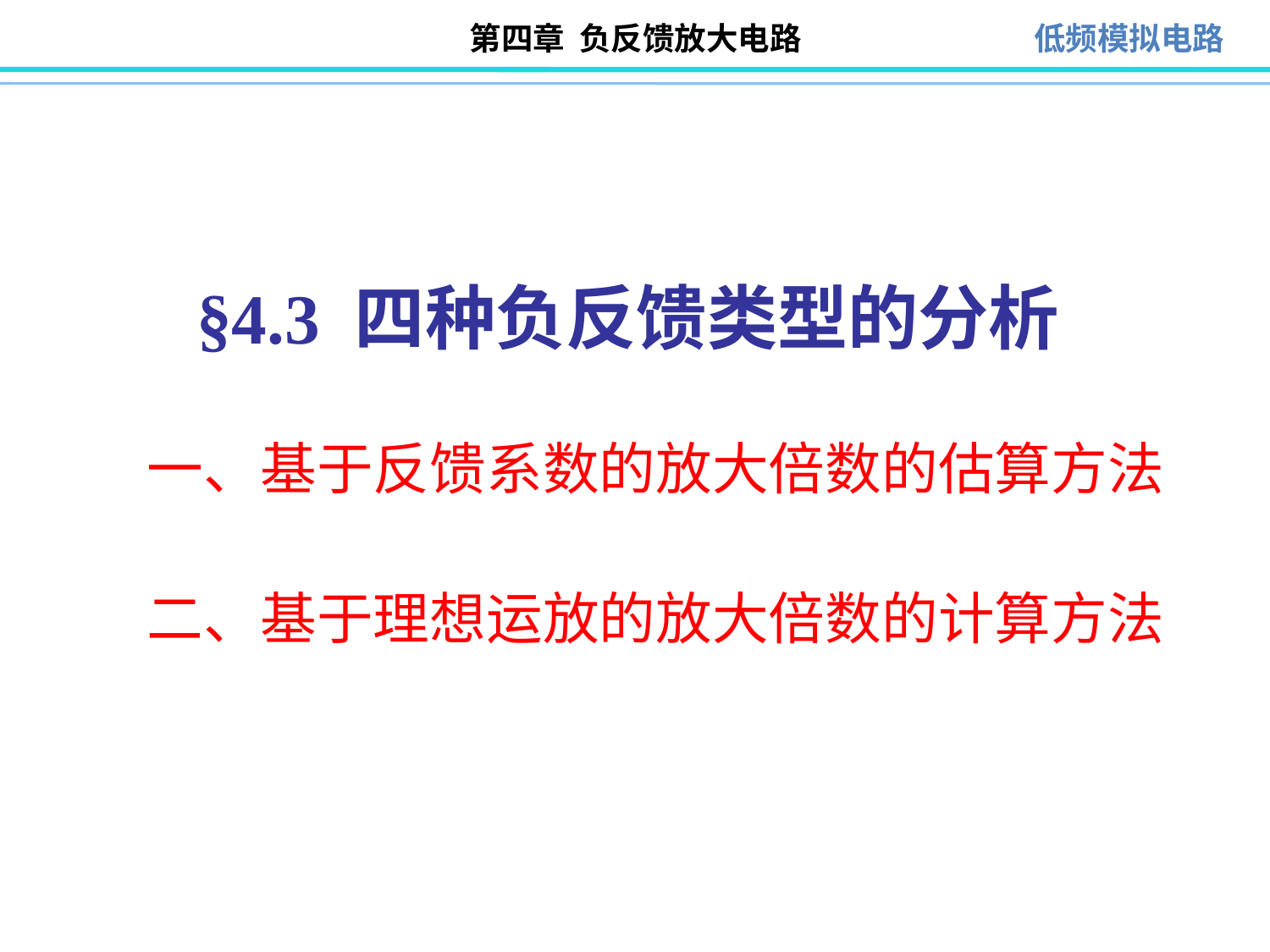

# §4.3 四种负反馈类型的分析
一、基于反馈系数的放大倍数的估算方法
二、基于理想运放的放大倍数的计算方法
37